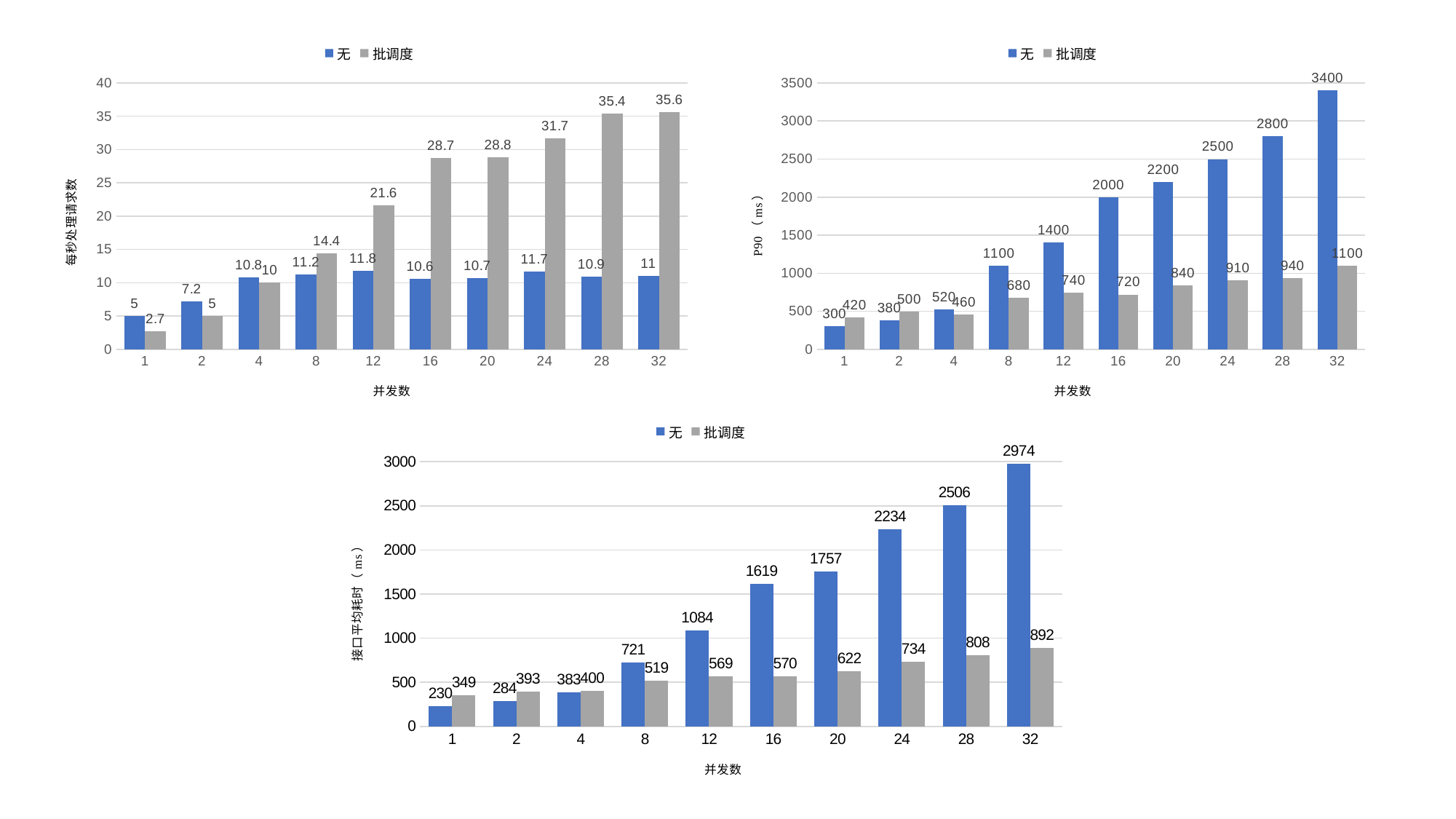

### Chart

| Category | 无 | 批调度 |
|---|---|---|
| 1 | 300.0 | 420.0 |
| 2 | 380.0 | 500.0 |
| 4 | 520.0 | 460.0 |
| 8 | 1100.0 | 680.0 |
| 12 | 1400.0 | 740.0 |
| 16 | 2000.0 | 720.0 |
| 20 | 2200.0 | 840.0 |
| 24 | 2500.0 | 910.0 |
| 28 | 2800.0 | 940.0 |
| 32 | 3400.0 | 1100.0 |

### Chart

| Category | 无 | 批调度 |
|---|---|---|
| 1 | 5.0 | 2.7 |
| 2 | 7.2 | 5.0 |
| 4 | 10.8 | 10.0 |
| 8 | 11.2 | 14.4 |
| 12 | 11.8 | 21.6 |
| 16 | 10.6 | 28.7 |
| 20 | 10.7 | 28.8 |
| 24 | 11.7 | 31.7 |
| 28 | 10.9 | 35.4 |
| 32 | 11.0 | 35.6 |

### Chart

| Category | 无 | 批调度 |
|---|---|---|
| 1 | 230.0 | 349.0 |
| 2 | 284.0 | 393.0 |
| 4 | 383.0 | 400.0 |
| 8 | 721.0 | 519.0 |
| 12 | 1084.0 | 569.0 |
| 16 | 1619.0 | 570.0 |
| 20 | 1757.0 | 622.0 |
| 24 | 2234.0 | 734.0 |
| 28 | 2506.0 | 808.0 |
| 32 | 2974.0 | 892.0 |